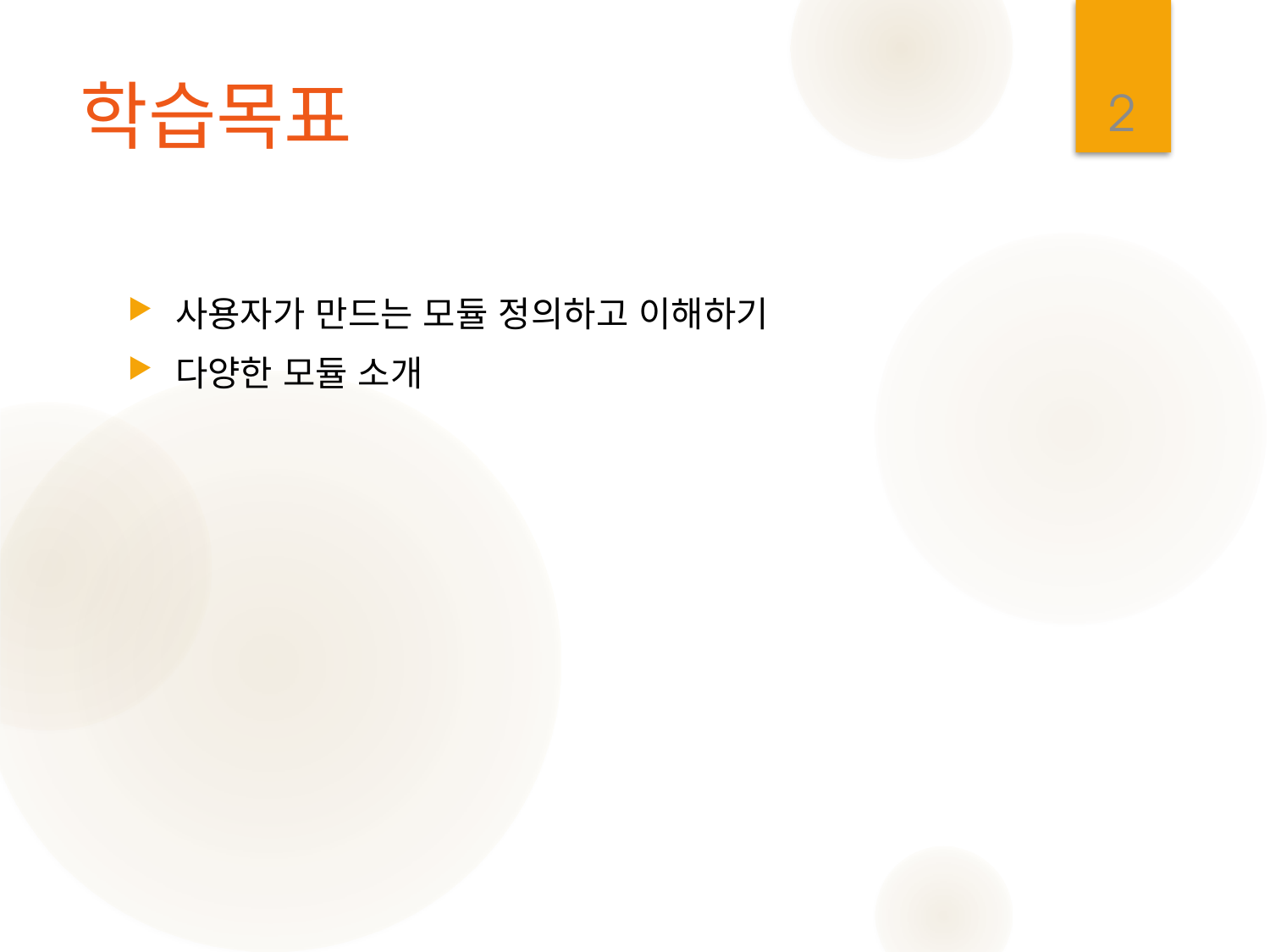

2
# 학습목표
사용자가 만드는 모듈 정의하고 이해하기
다양한 모듈 소개